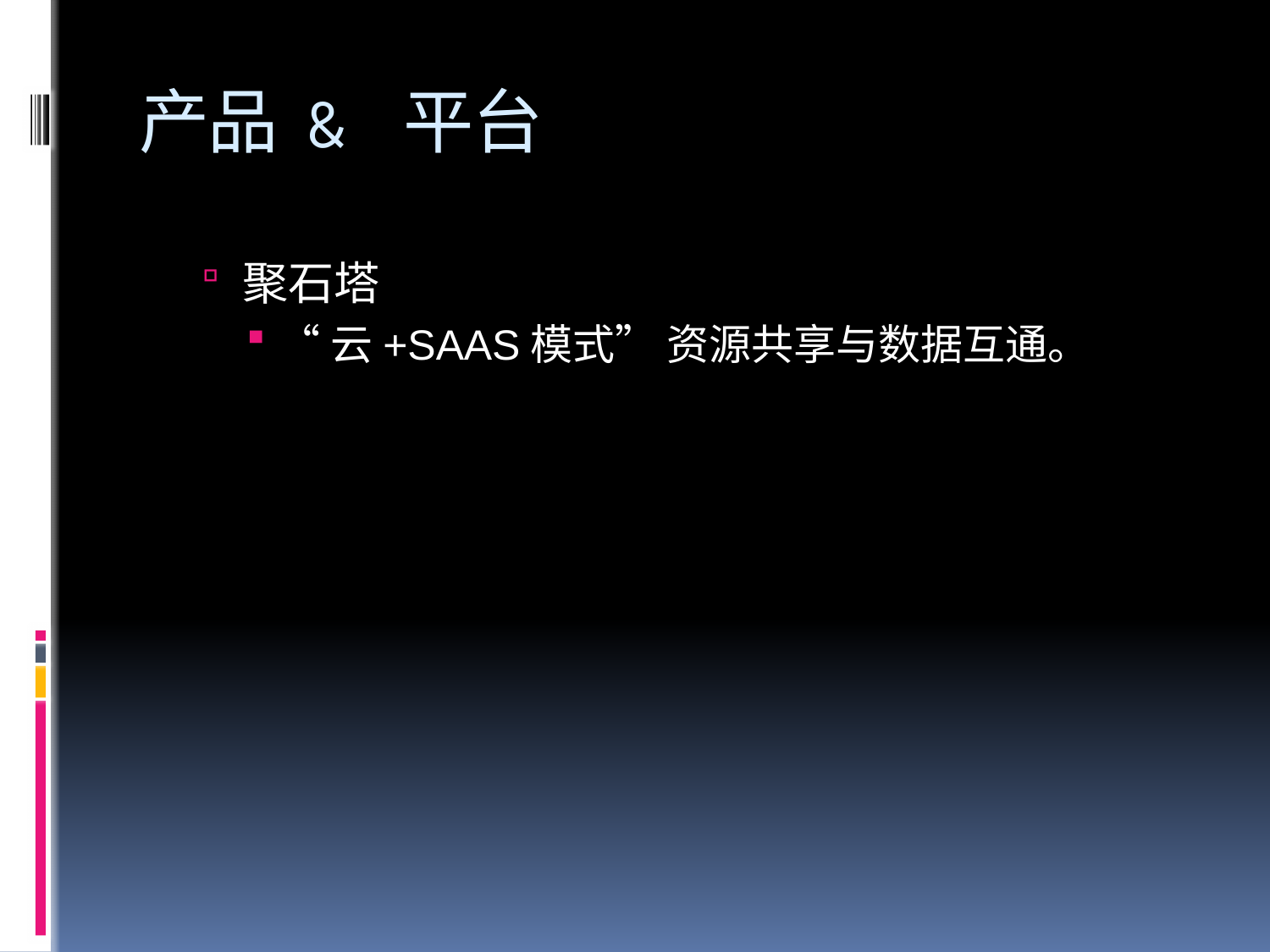

# 产品 & 平台
聚石塔
“云+SAAS模式” 资源共享与数据互通。